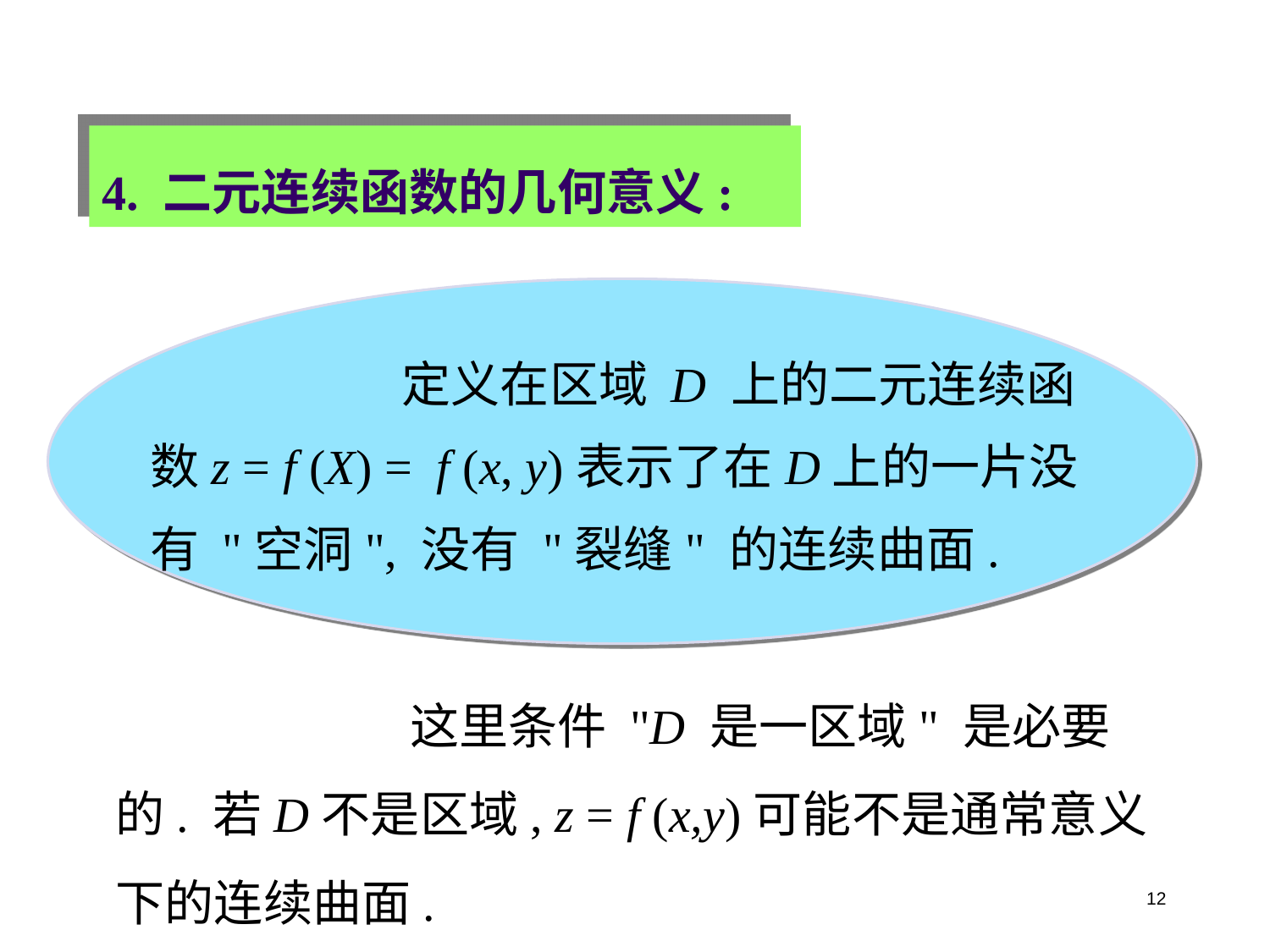

4. 二元连续函数的几何意义:

定义在区域 D 上的二元连续函数z = f (X) =  f (x, y)表示了在D上的一片没有 "空洞", 没有 "裂缝" 的连续曲面.
这里条件 "D 是一区域" 是必要的. 若D不是区域, z = f (x,y)可能不是通常意义下的连续曲面.
12